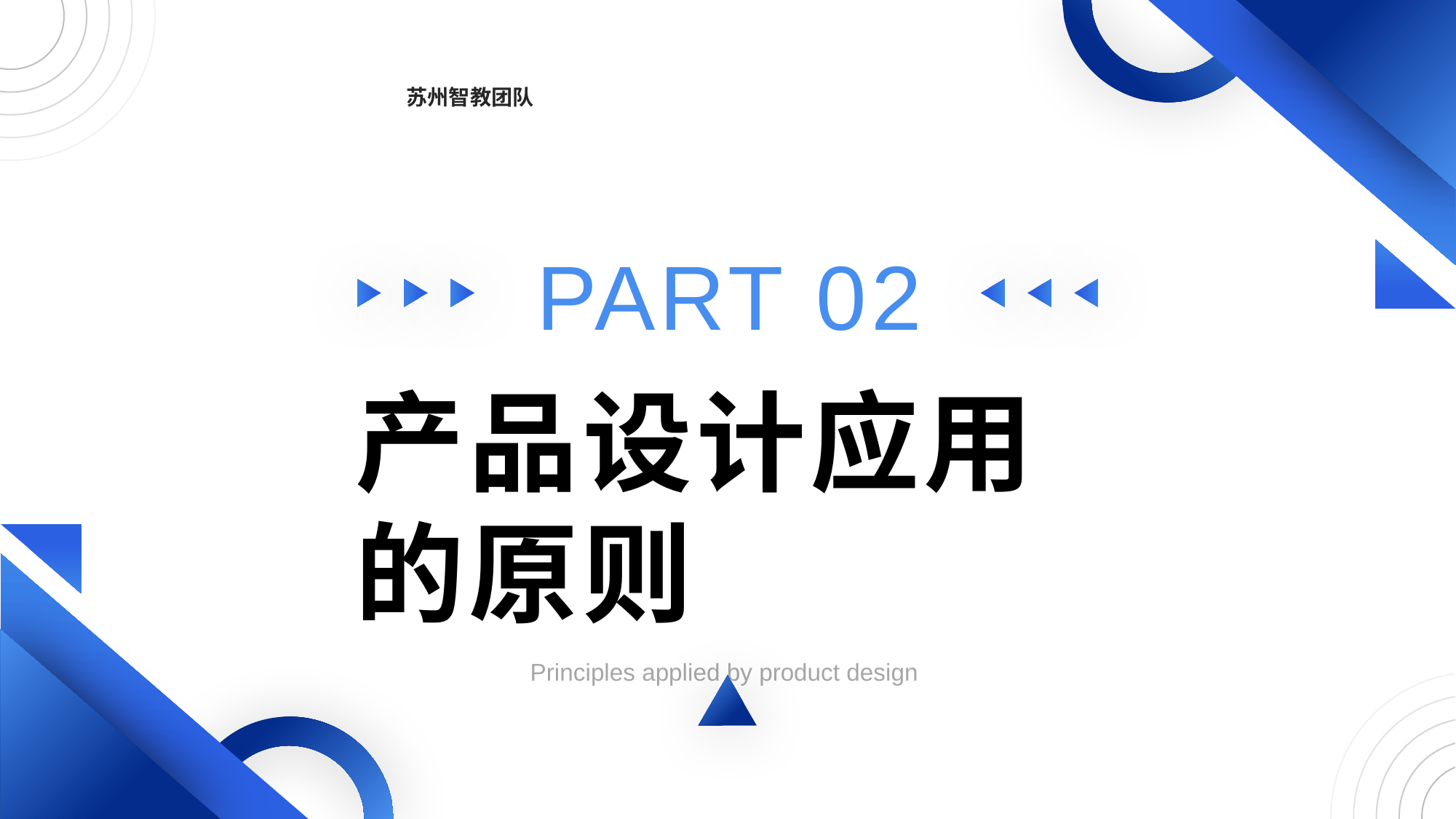

苏州智教团队
PART 02

产品设计应用的原则

Principles applied by product design